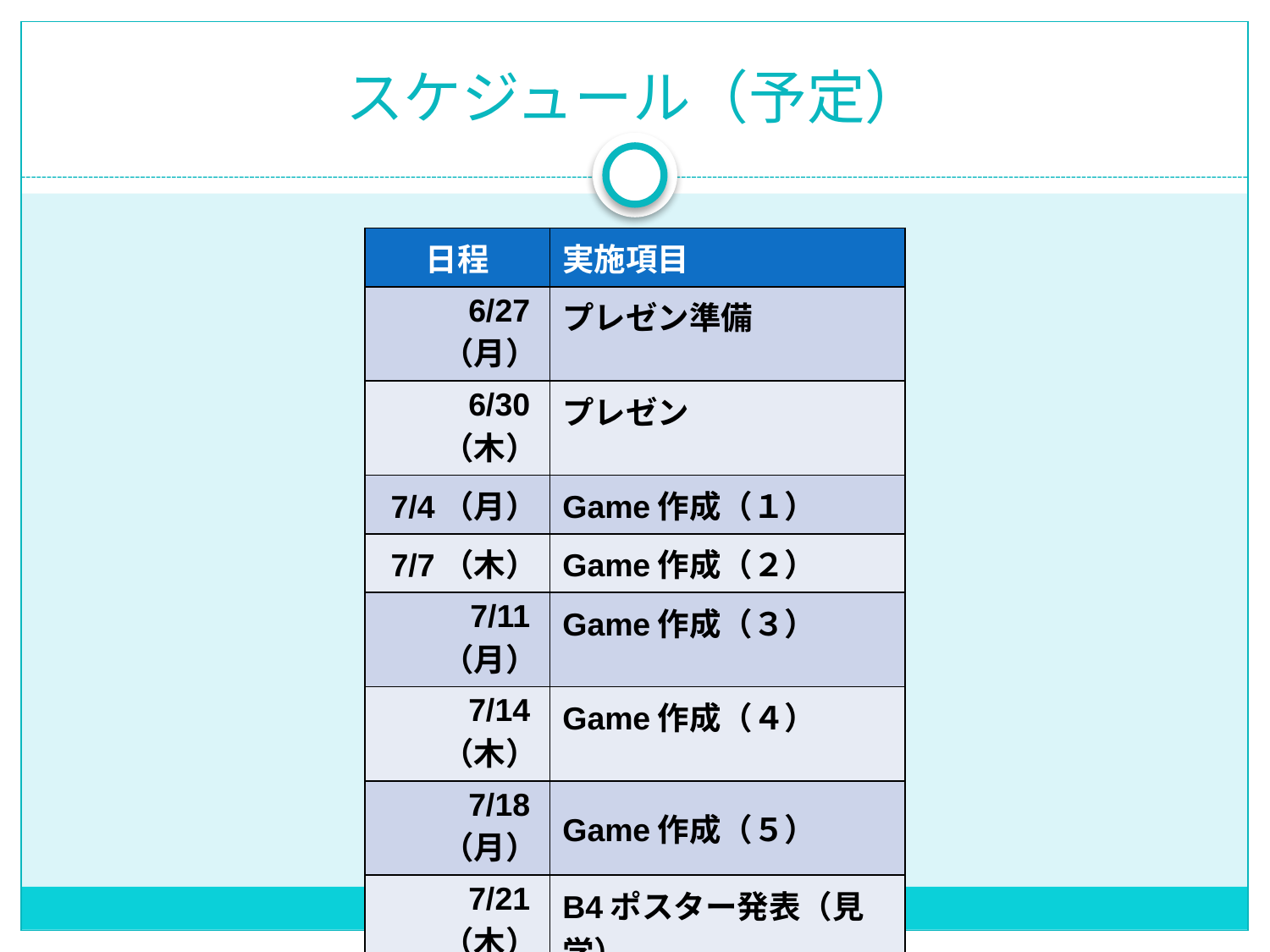

# スケジュール（予定）
| 日程 | 実施項目 |
| --- | --- |
| 6/27（月） | プレゼン準備 |
| 6/30（木） | プレゼン |
| 7/4（月） | Game作成（１） |
| 7/7（木） | Game作成（２） |
| 7/11（月） | Game作成（３） |
| 7/14（木） | Game作成（４） |
| 7/18（月） | Game作成（５） |
| 7/21（木） | B4ポスター発表（見学） |
| 7/25（月） | Game作成（６） |
| 7/28（木） | レポート作成日 |